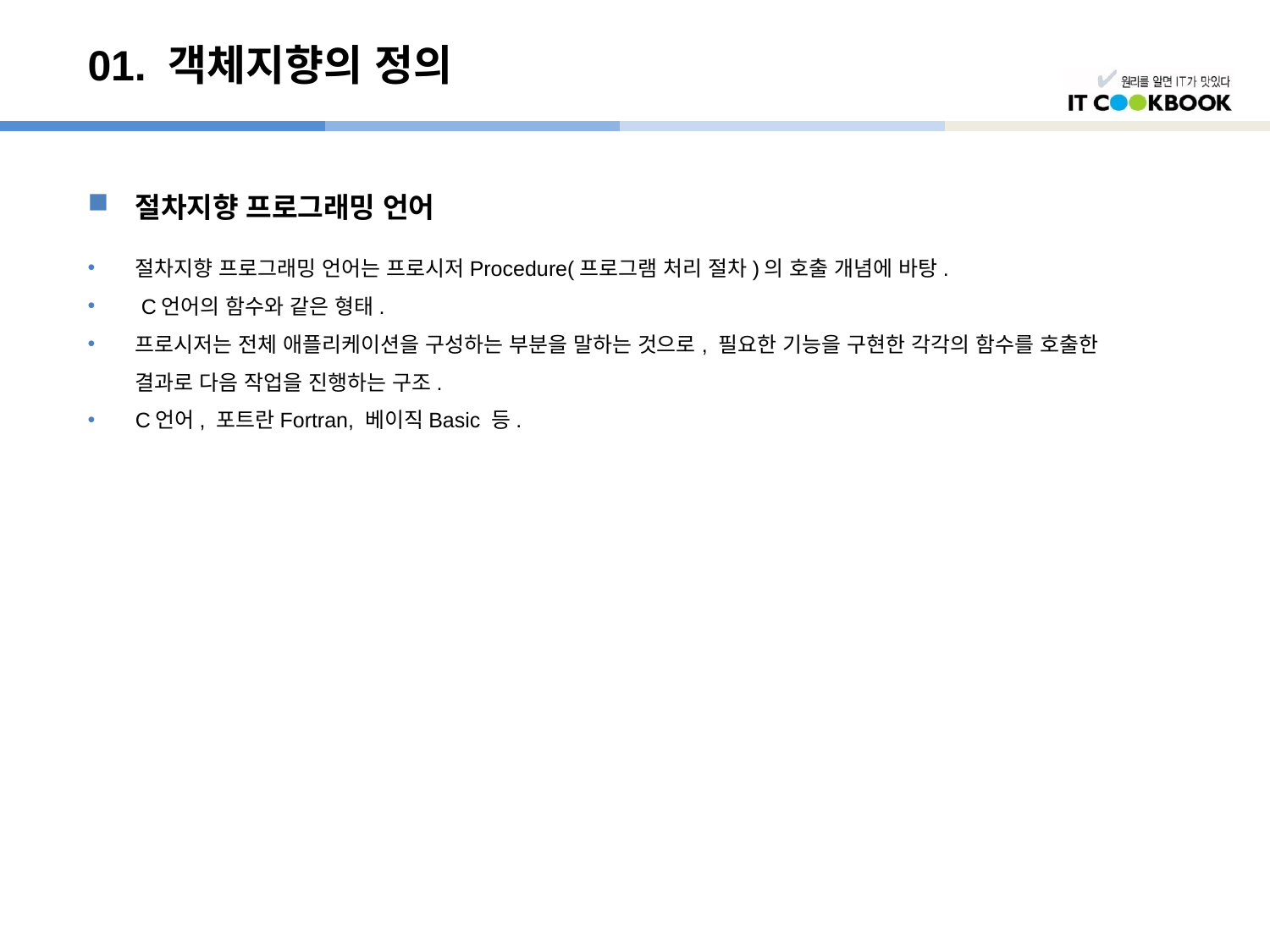

# 01. 객체지향의 정의
절차지향 프로그래밍 언어
절차지향 프로그래밍 언어는 프로시저Procedure(프로그램 처리 절차)의 호출 개념에 바탕.
 C언어의 함수와 같은 형태.
프로시저는 전체 애플리케이션을 구성하는 부분을 말하는 것으로, 필요한 기능을 구현한 각각의 함수를 호출한 결과로 다음 작업을 진행하는 구조.
C언어, 포트란Fortran, 베이직Basic 등.